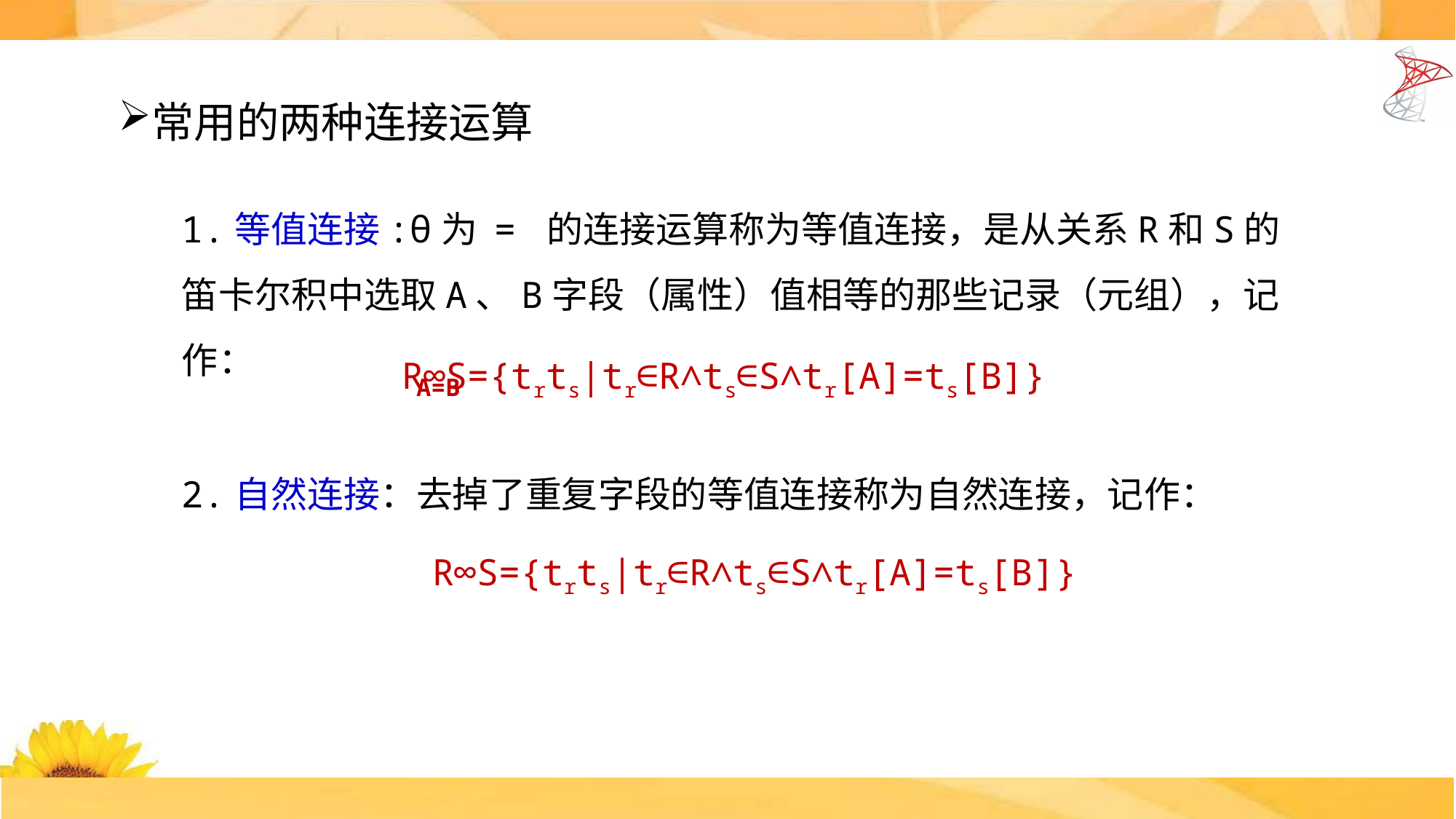

常用的两种连接运算
1.等值连接:θ为 = 的连接运算称为等值连接，是从关系R和S的笛卡尔积中选取A、B字段（属性）值相等的那些记录（元组），记作：
R∞S={trts|tr∈R∧ts∈S∧tr[A]=ts[B]}
A=B
2.自然连接：去掉了重复字段的等值连接称为自然连接，记作：
         R∞S={trts|tr∈R∧ts∈S∧tr[A]=ts[B]}